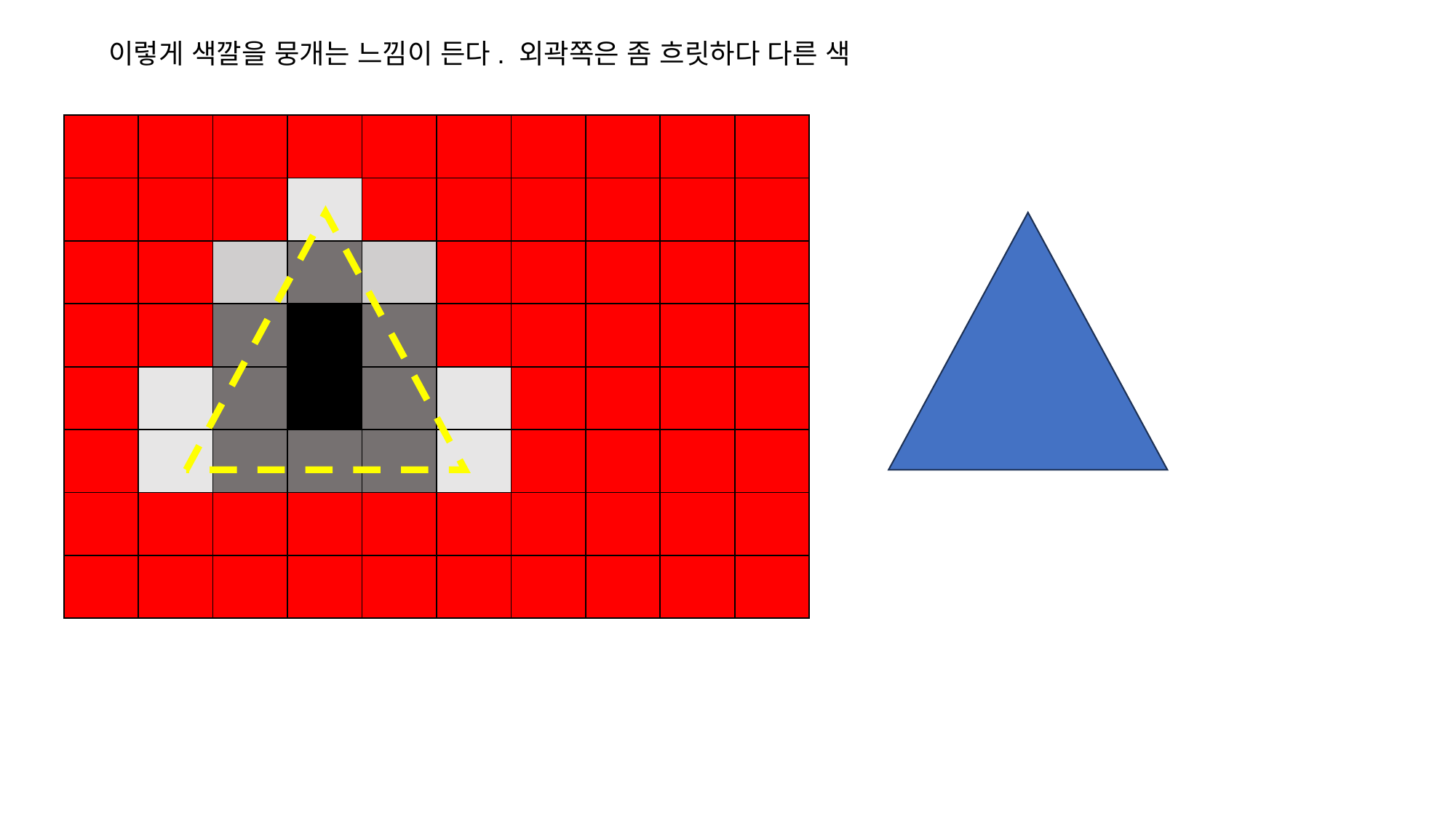

이렇게 색깔을 뭉개는 느낌이 든다. 외곽쪽은 좀 흐릿하다 다른 색
|  |  |  |  |  |  |  |  |  |  |
| --- | --- | --- | --- | --- | --- | --- | --- | --- | --- |
|  |  |  |  |  |  |  |  |  |  |
|  |  |  |  |  |  |  |  |  |  |
|  |  |  |  |  |  |  |  |  |  |
|  |  |  |  |  |  |  |  |  |  |
|  |  |  |  |  |  |  |  |  |  |
|  |  |  |  |  |  |  |  |  |  |
|  |  |  |  |  |  |  |  |  |  |